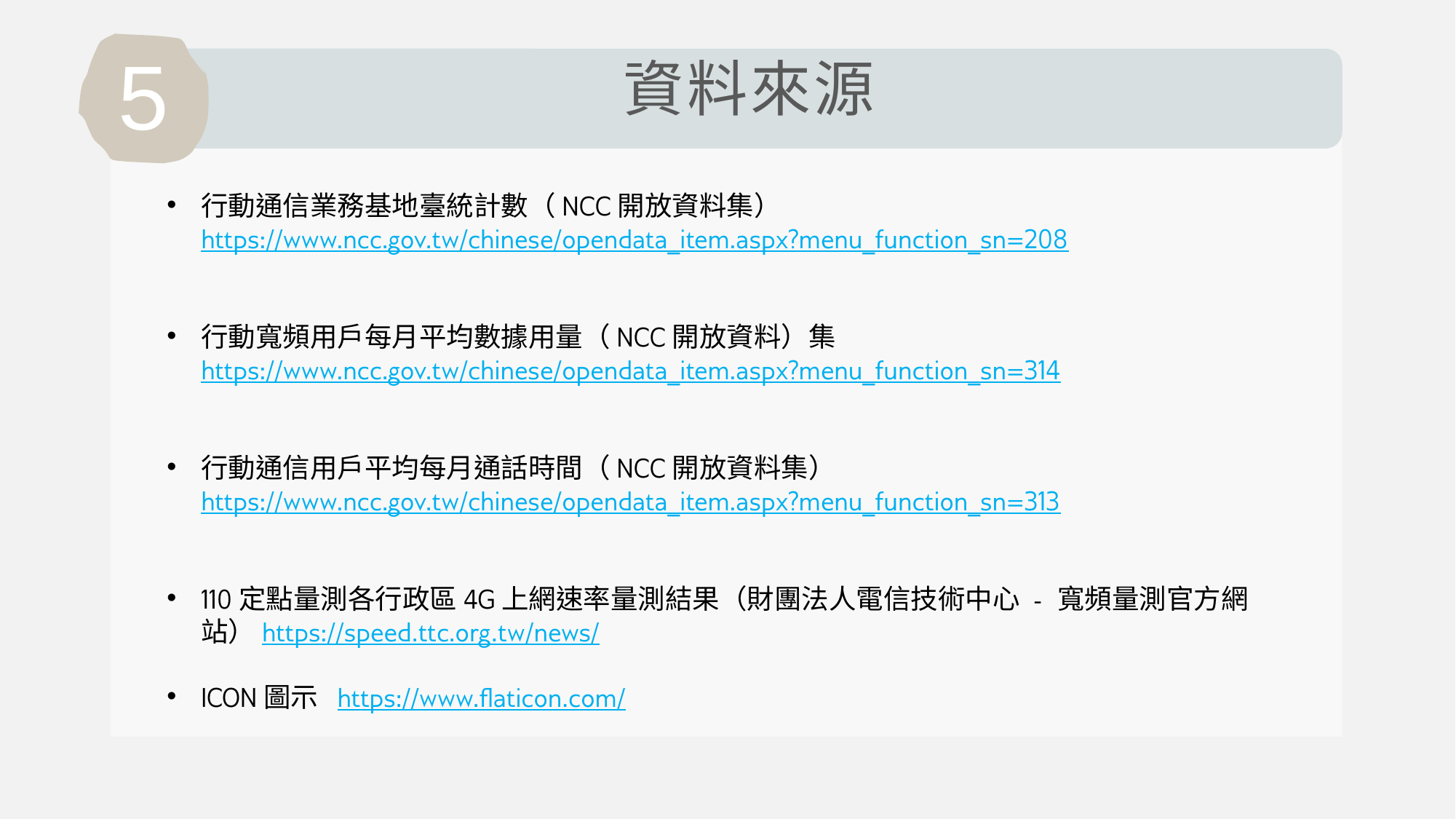

5
資料來源

行動通信業務基地臺統計數（NCC開放資料集）https://www.ncc.gov.tw/chinese/opendata_item.aspx?menu_function_sn=208

行動寬頻用戶每月平均數據用量（NCC開放資料）集https://www.ncc.gov.tw/chinese/opendata_item.aspx?menu_function_sn=314

行動通信用戶平均每月通話時間（NCC開放資料集）https://www.ncc.gov.tw/chinese/opendata_item.aspx?menu_function_sn=313

110定點量測各行政區4G上網速率量測結果（財團法人電信技術中心 - 寬頻量測官方網站）https://speed.ttc.org.tw/news/

ICON圖示  https://www.flaticon.com/